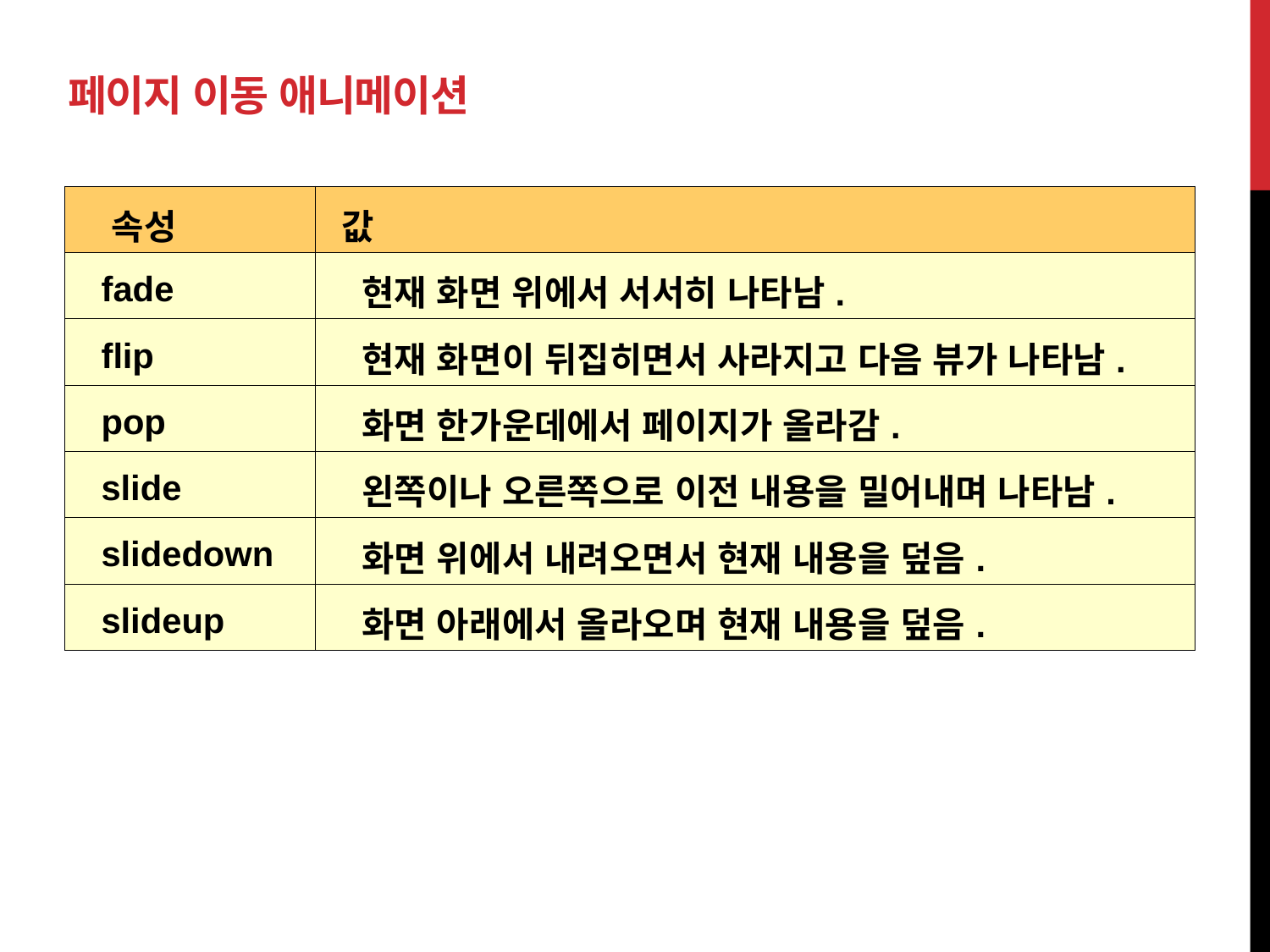

# 페이지 이동 애니메이션
| 속성 | 값 |
| --- | --- |
| fade | 현재 화면 위에서 서서히 나타남. |
| flip | 현재 화면이 뒤집히면서 사라지고 다음 뷰가 나타남. |
| pop | 화면 한가운데에서 페이지가 올라감. |
| slide | 왼쪽이나 오른쪽으로 이전 내용을 밀어내며 나타남. |
| slidedown | 화면 위에서 내려오면서 현재 내용을 덮음. |
| slideup | 화면 아래에서 올라오며 현재 내용을 덮음. |